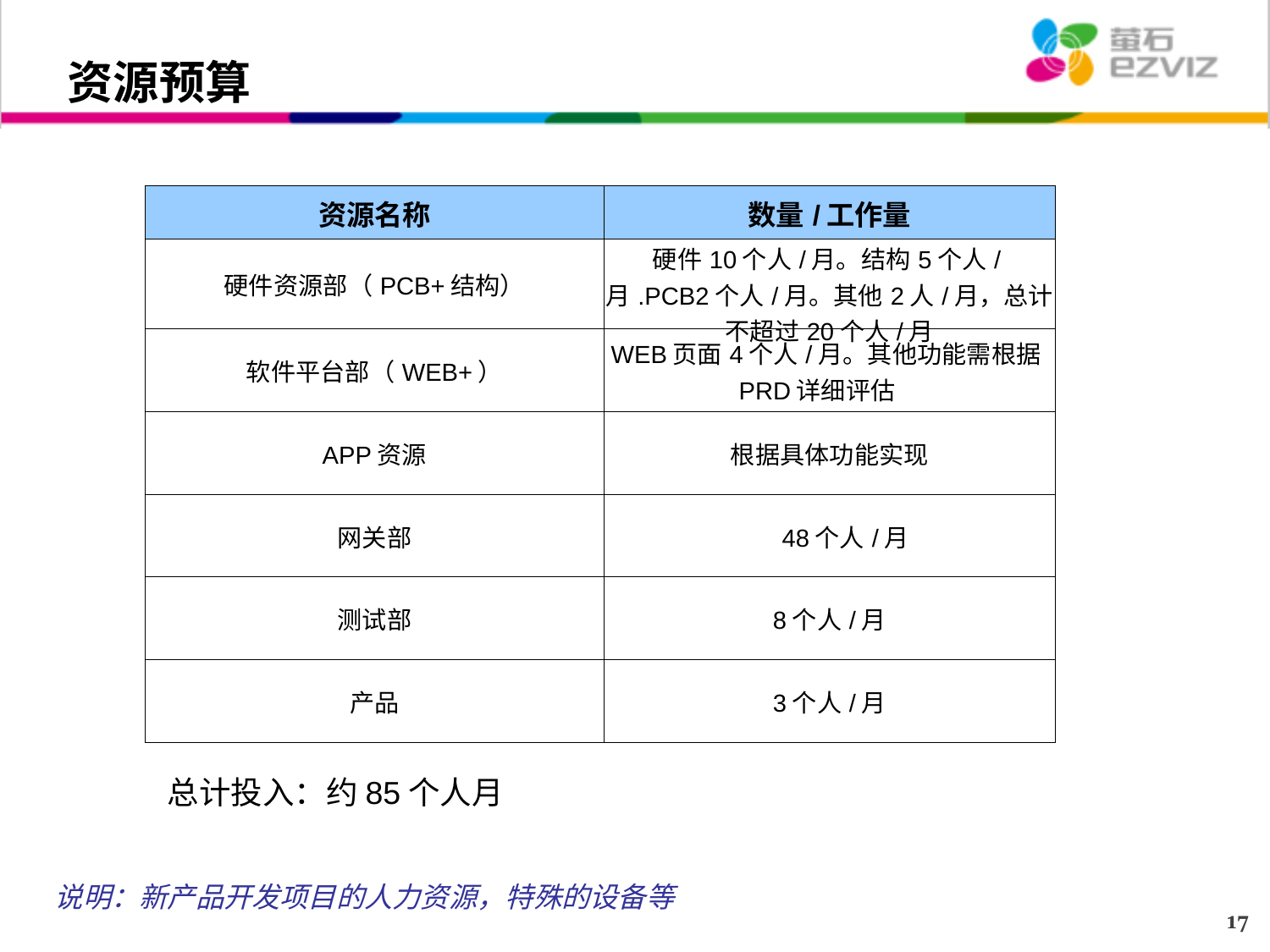

# 资源预算
| 资源名称 | 数量/工作量 |
| --- | --- |
| 硬件资源部（PCB+结构） | 硬件10个人/月。结构5个人/月.PCB2个人/月。其他2人/月，总计不超过20个人/月 |
| 软件平台部（WEB+） | WEB页面4个人/月。其他功能需根据PRD详细评估 |
| APP资源 | 根据具体功能实现 |
| 网关部 | 48个人/月 |
| 测试部 | 8个人/月 |
| 产品 | 3个人/月 |
总计投入：约85个人月
说明：新产品开发项目的人力资源，特殊的设备等
17